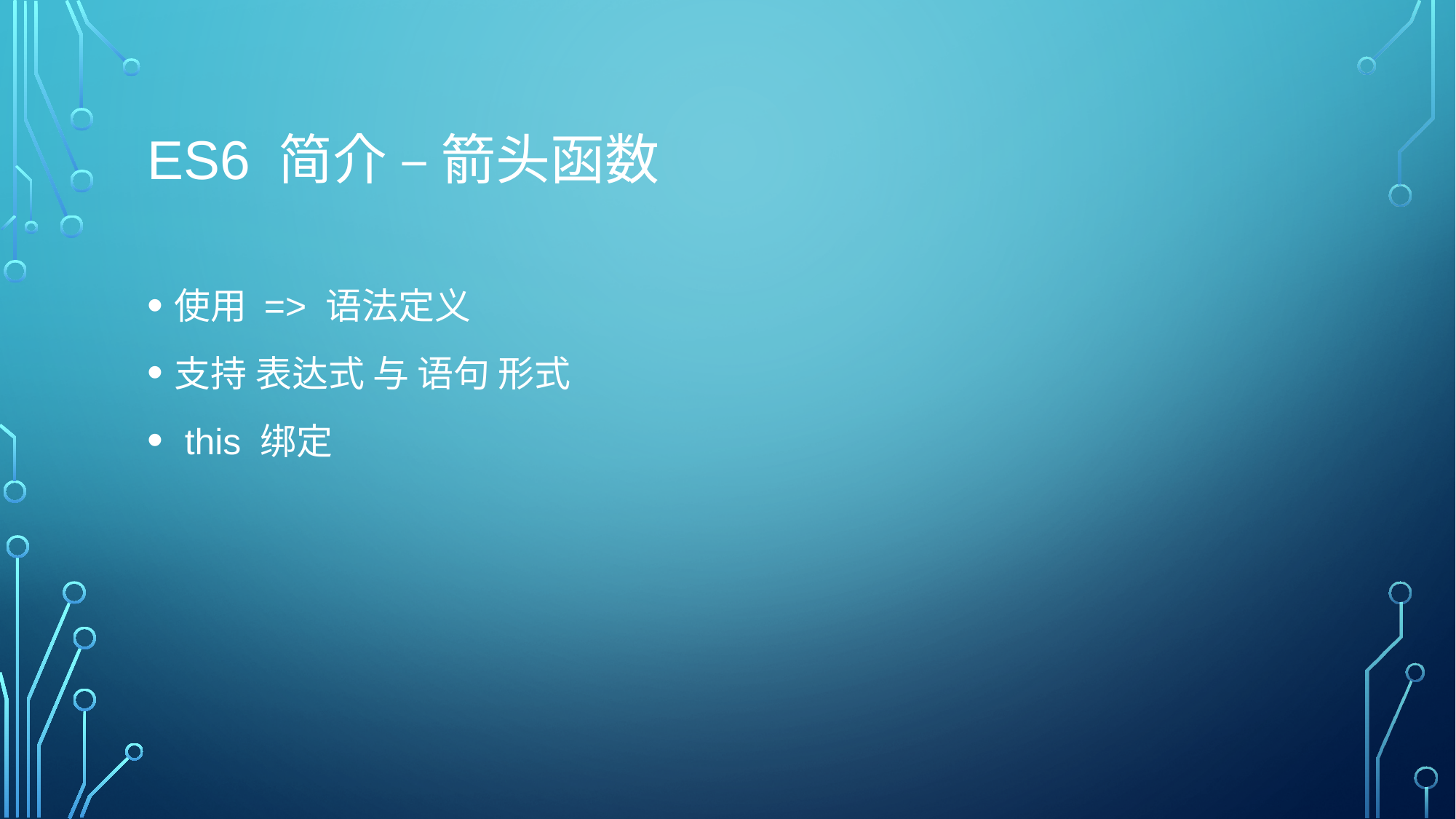

# Es6 简介 – 箭头函数
使用 => 语法定义
支持 表达式 与 语句 形式
 this 绑定